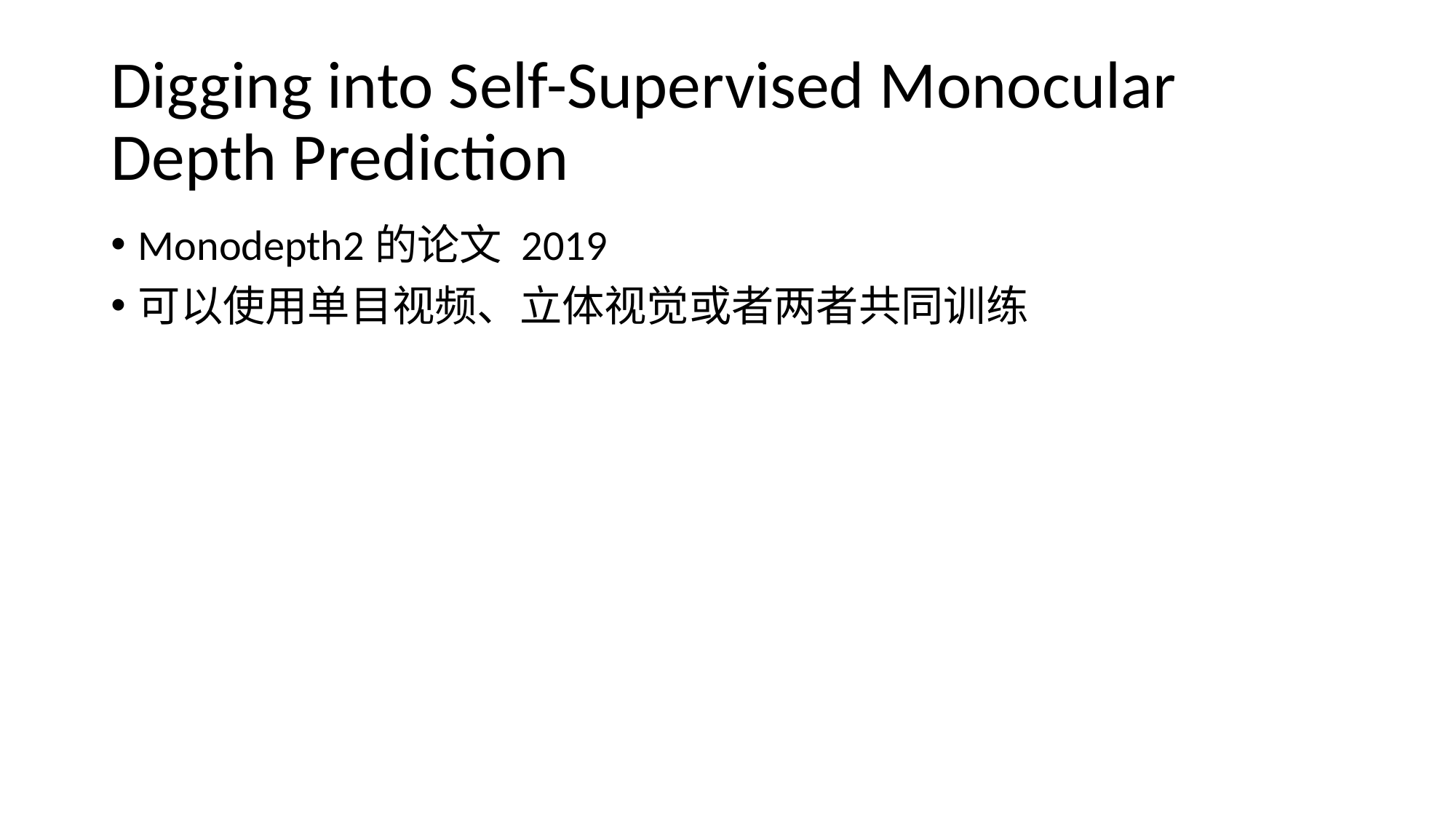

# Digging into Self-Supervised Monocular Depth Prediction
Monodepth2的论文 2019
可以使用单目视频、立体视觉或者两者共同训练